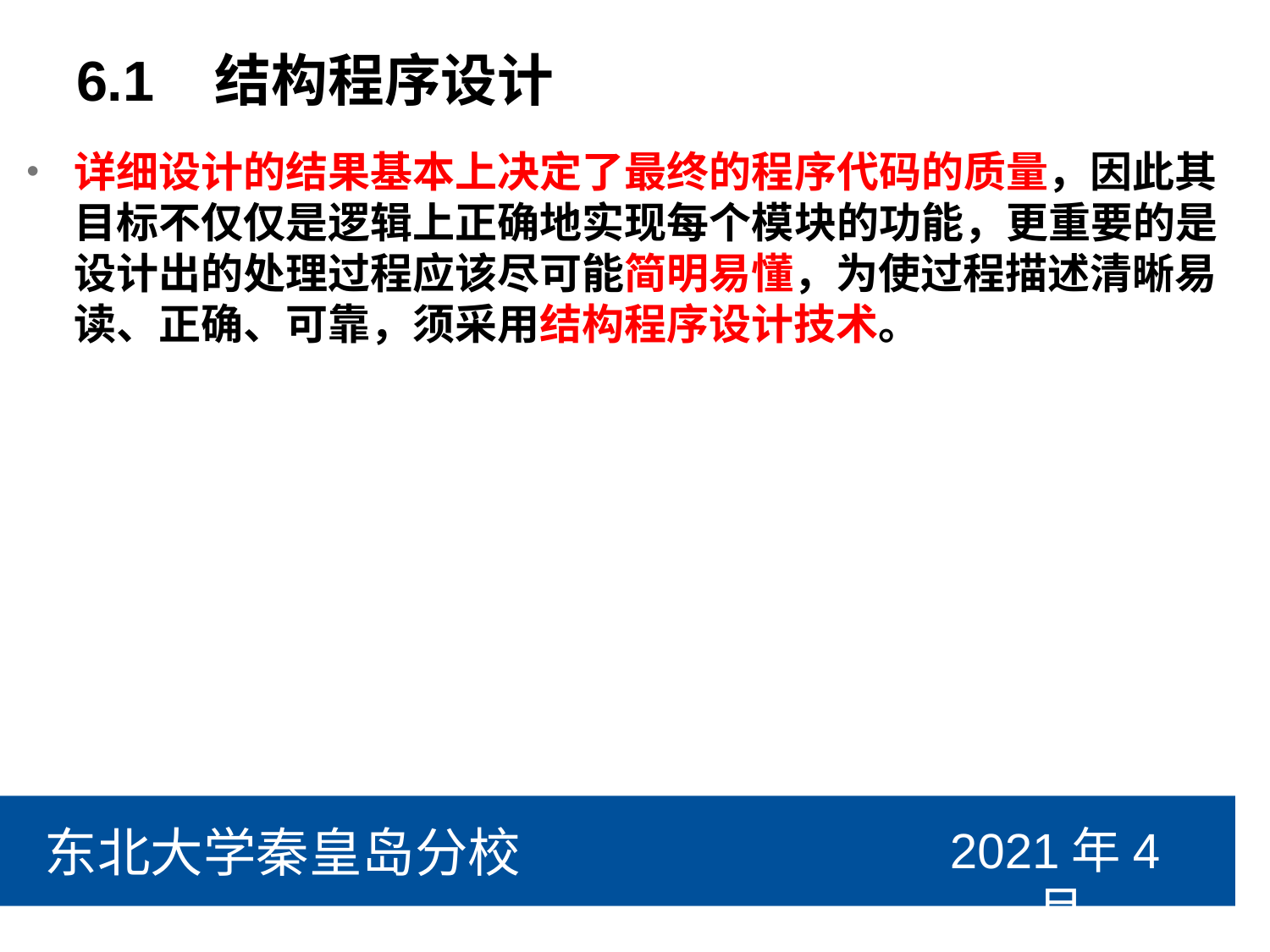

# 6.1   结构程序设计
详细设计的结果基本上决定了最终的程序代码的质量，因此其目标不仅仅是逻辑上正确地实现每个模块的功能，更重要的是设计出的处理过程应该尽可能简明易懂，为使过程描述清晰易读、正确、可靠，须采用结构程序设计技术。